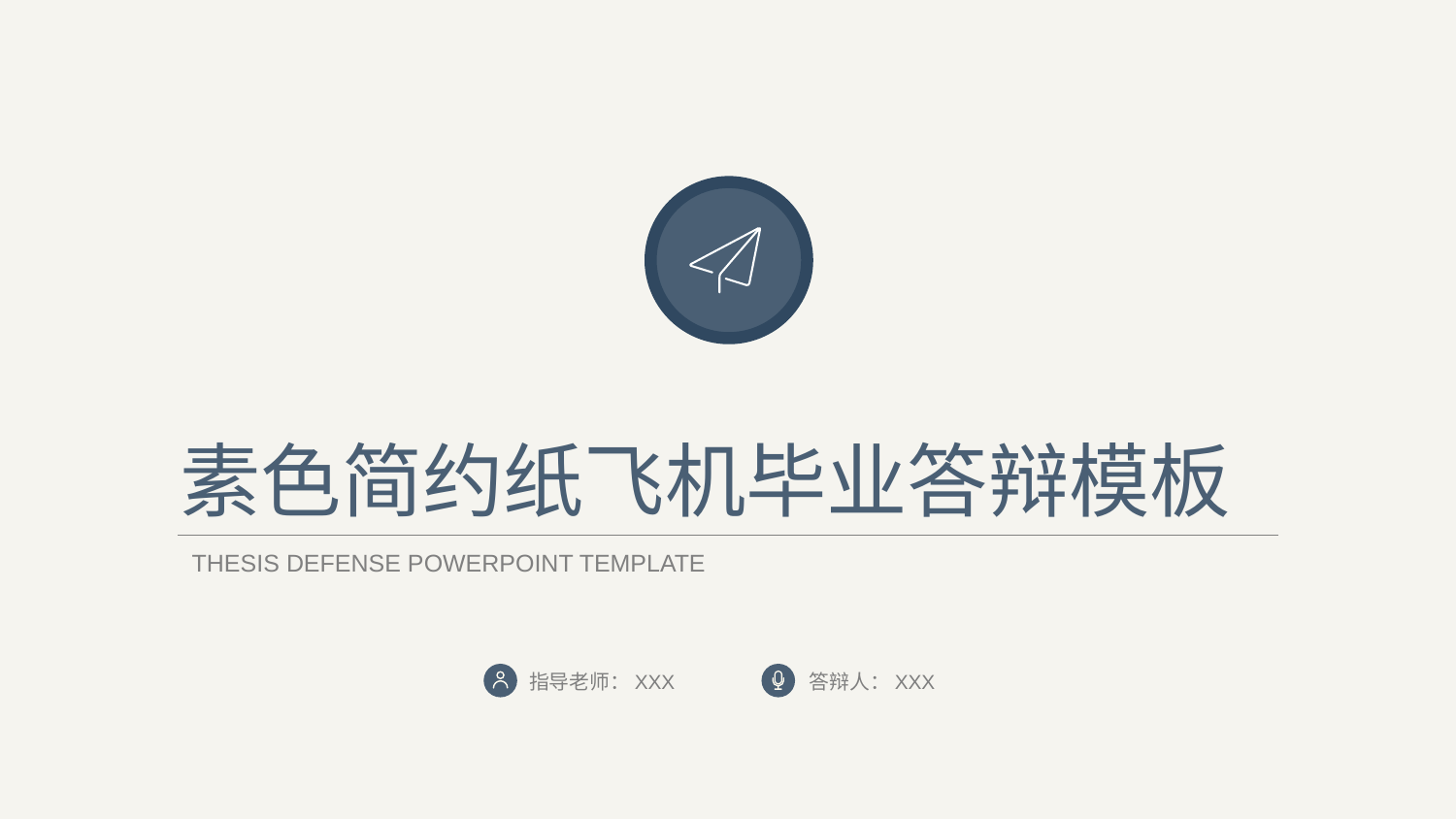

素色简约纸飞机毕业答辩模板
THESIS DEFENSE POWERPOINT TEMPLATE
指导老师：XXX
答辩人：XXX